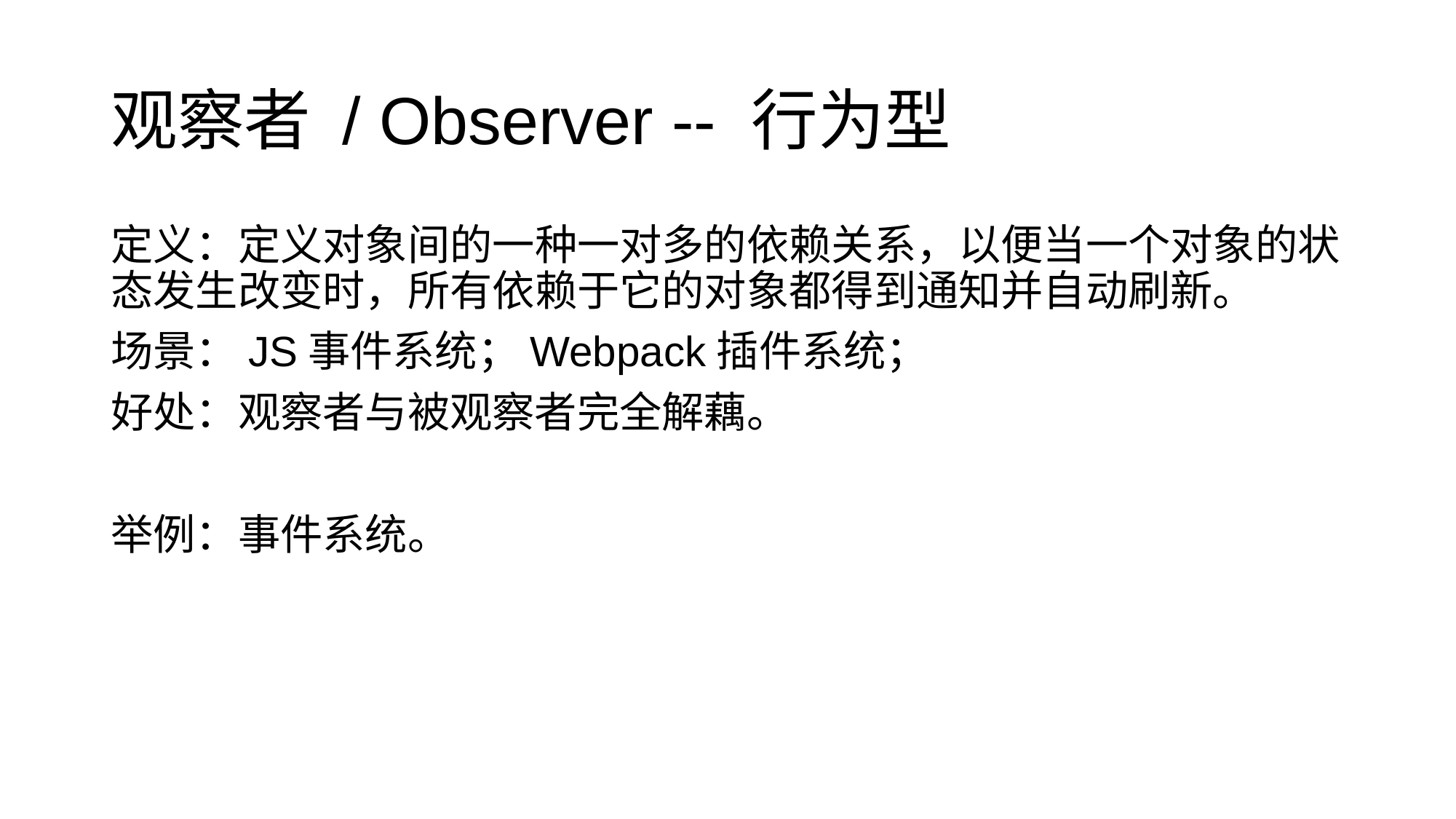

# 观察者 / Observer -- 行为型
定义：定义对象间的一种一对多的依赖关系，以便当一个对象的状态发生改变时，所有依赖于它的对象都得到通知并自动刷新。
场景：JS事件系统；Webpack插件系统；
好处：观察者与被观察者完全解藕。

举例：事件系统。